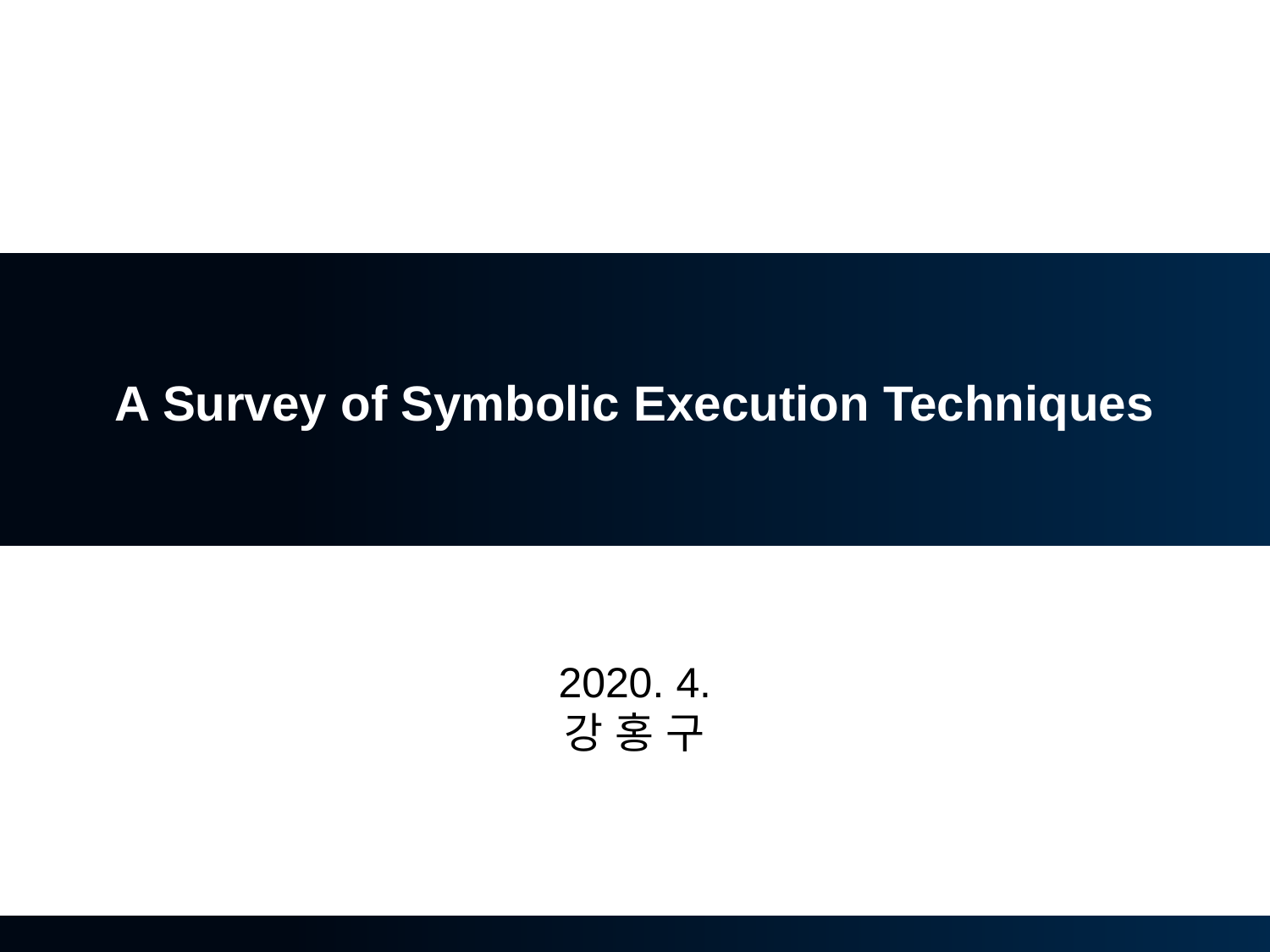

# A Survey of Symbolic Execution Techniques
2020. 4.
강 홍 구